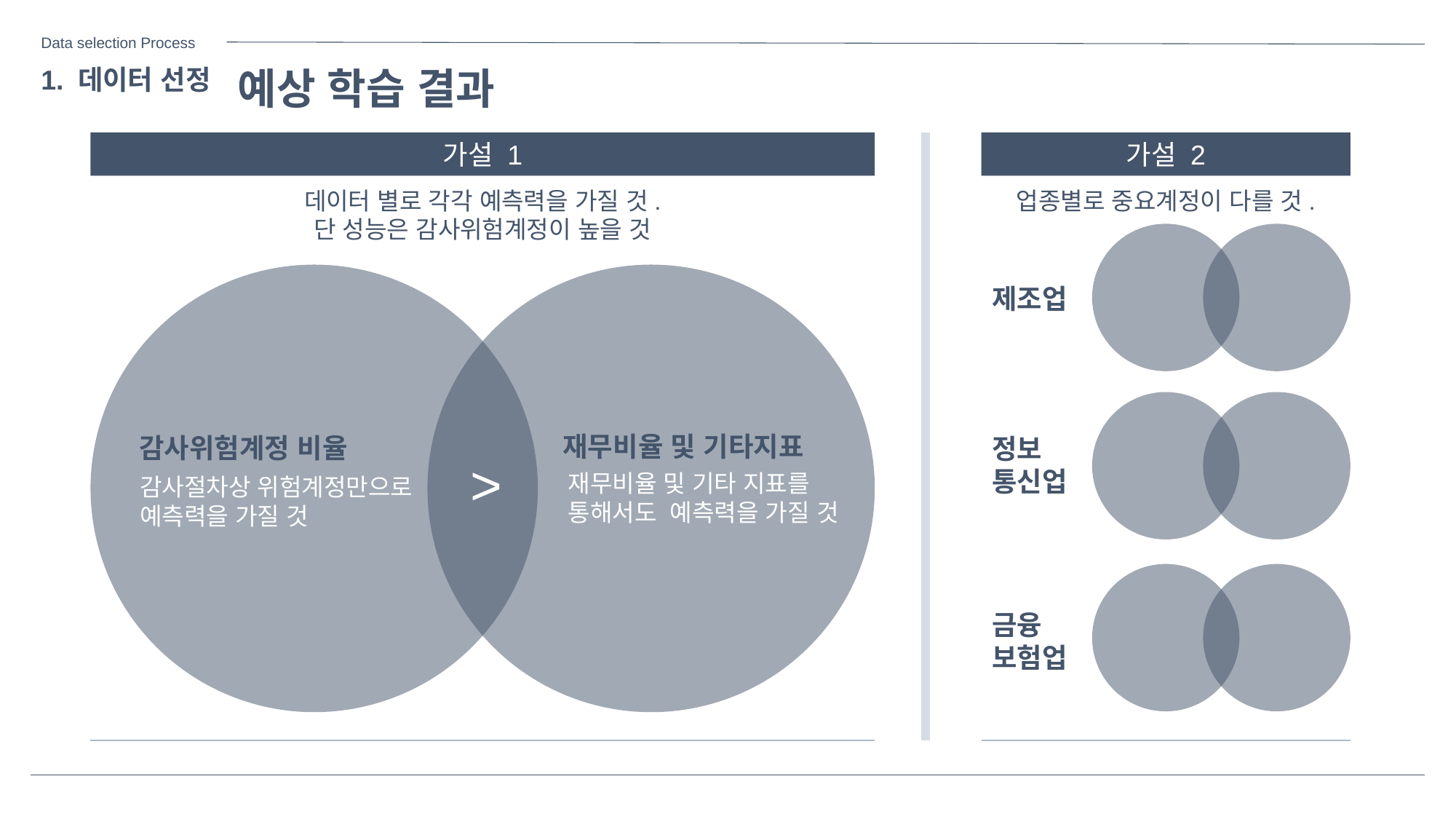

Data selection Process
1. 데이터 선정
예상 학습 결과
가설 1
가설 2
데이터 별로 각각 예측력을 가질 것. 단 성능은 감사위험계정이 높을 것
업종별로 중요계정이 다를 것.

제조업

정보
통신업

금융
보험업

재무비율 및 기타지표
감사위험계정 비율
>
재무비율 및 기타 지표를 통해서도  예측력을 가질 것
감사절차상 위험계정만으로 예측력을 가질 것